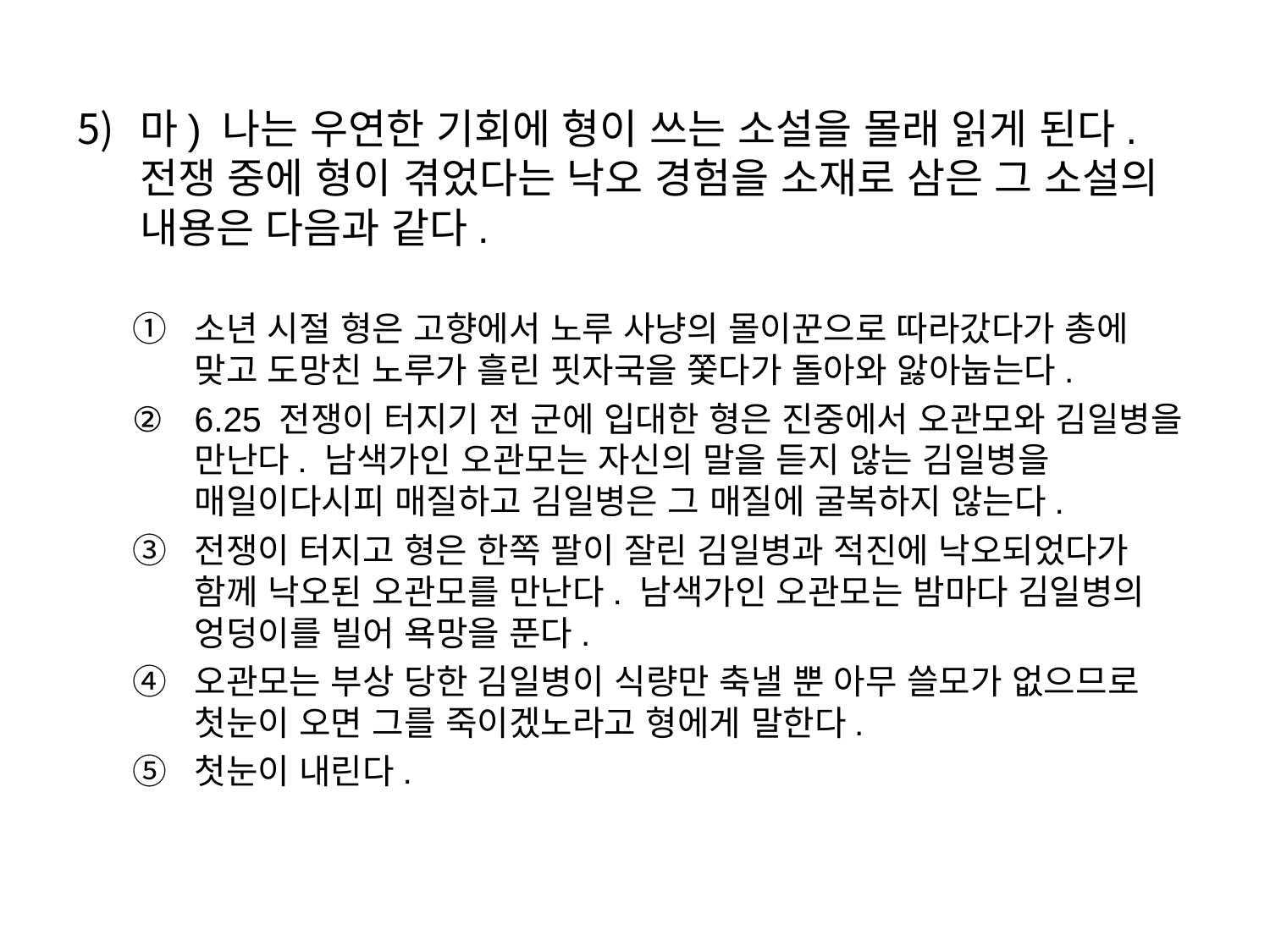

마) 나는 우연한 기회에 형이 쓰는 소설을 몰래 읽게 된다. 전쟁 중에 형이 겪었다는 낙오 경험을 소재로 삼은 그 소설의 내용은 다음과 같다.

소년 시절 형은 고향에서 노루 사냥의 몰이꾼으로 따라갔다가 총에 맞고 도망친 노루가 흘린 핏자국을 쫓다가 돌아와 앓아눕는다.
6.25 전쟁이 터지기 전 군에 입대한 형은 진중에서 오관모와 김일병을 만난다. 남색가인 오관모는 자신의 말을 듣지 않는 김일병을 매일이다시피 매질하고 김일병은 그 매질에 굴복하지 않는다.
전쟁이 터지고 형은 한쪽 팔이 잘린 김일병과 적진에 낙오되었다가 함께 낙오된 오관모를 만난다. 남색가인 오관모는 밤마다 김일병의 엉덩이를 빌어 욕망을 푼다.
오관모는 부상 당한 김일병이 식량만 축낼 뿐 아무 쓸모가 없으므로 첫눈이 오면 그를 죽이겠노라고 형에게 말한다.
첫눈이 내린다.